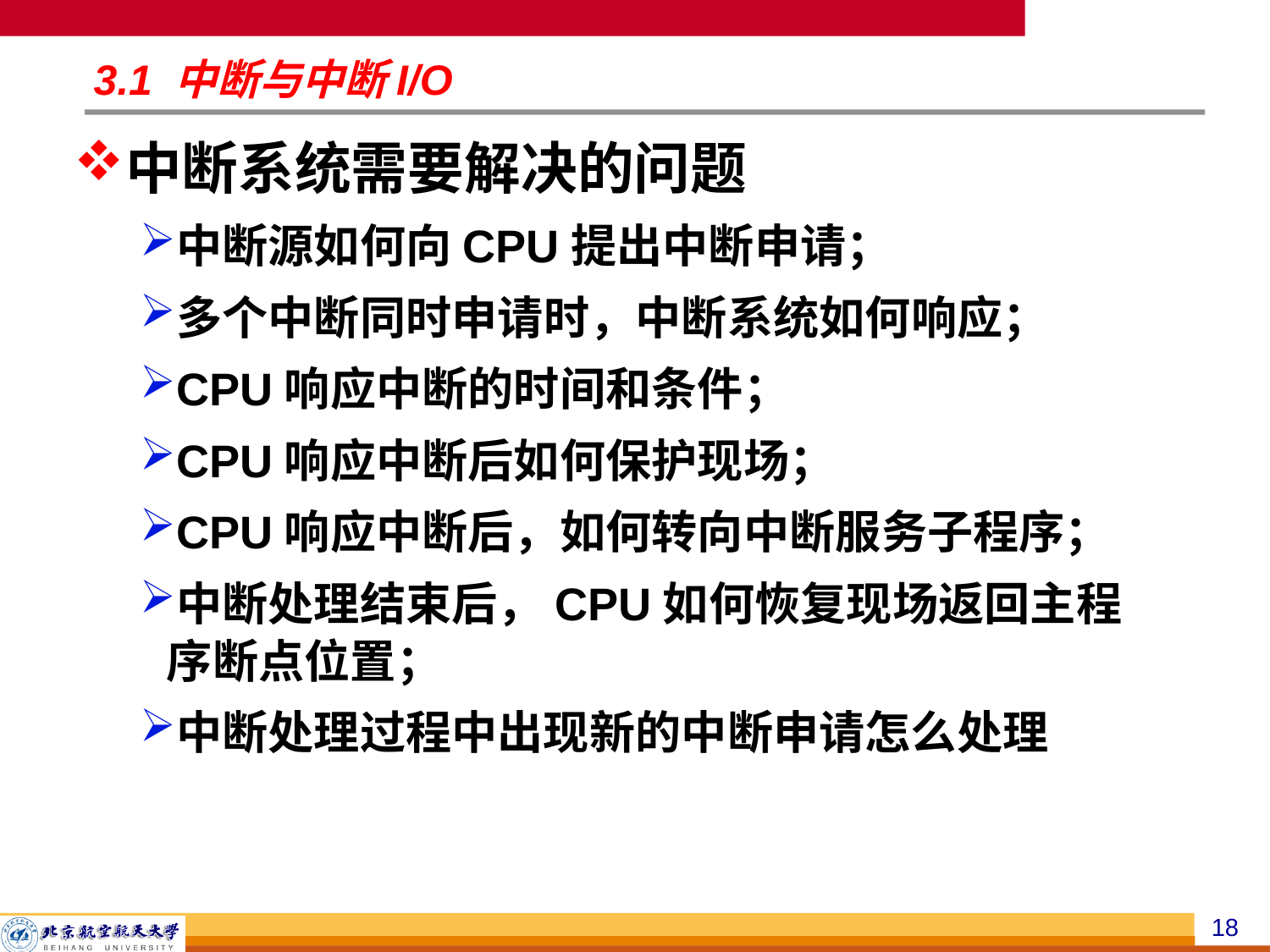

# 3.1 中断与中断I/O
中断系统需要解决的问题
中断源如何向CPU提出中断申请；
多个中断同时申请时，中断系统如何响应；
CPU响应中断的时间和条件；
CPU响应中断后如何保护现场；
CPU响应中断后，如何转向中断服务子程序；
中断处理结束后，CPU如何恢复现场返回主程序断点位置；
中断处理过程中出现新的中断申请怎么处理